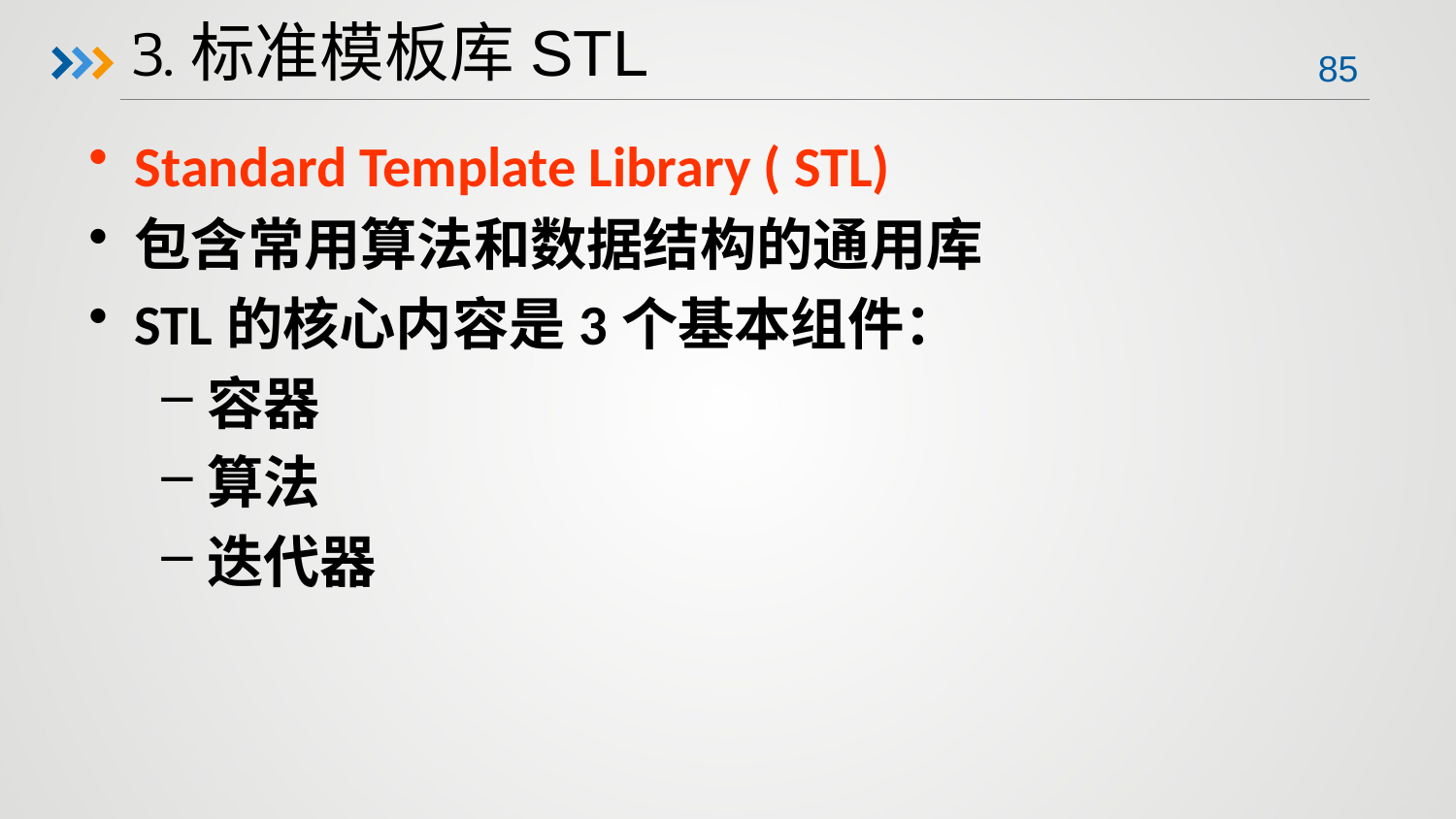

3.标准模板库STL
Standard Template Library ( STL)
包含常用算法和数据结构的通用库
STL的核心内容是3个基本组件：
容器
算法
迭代器